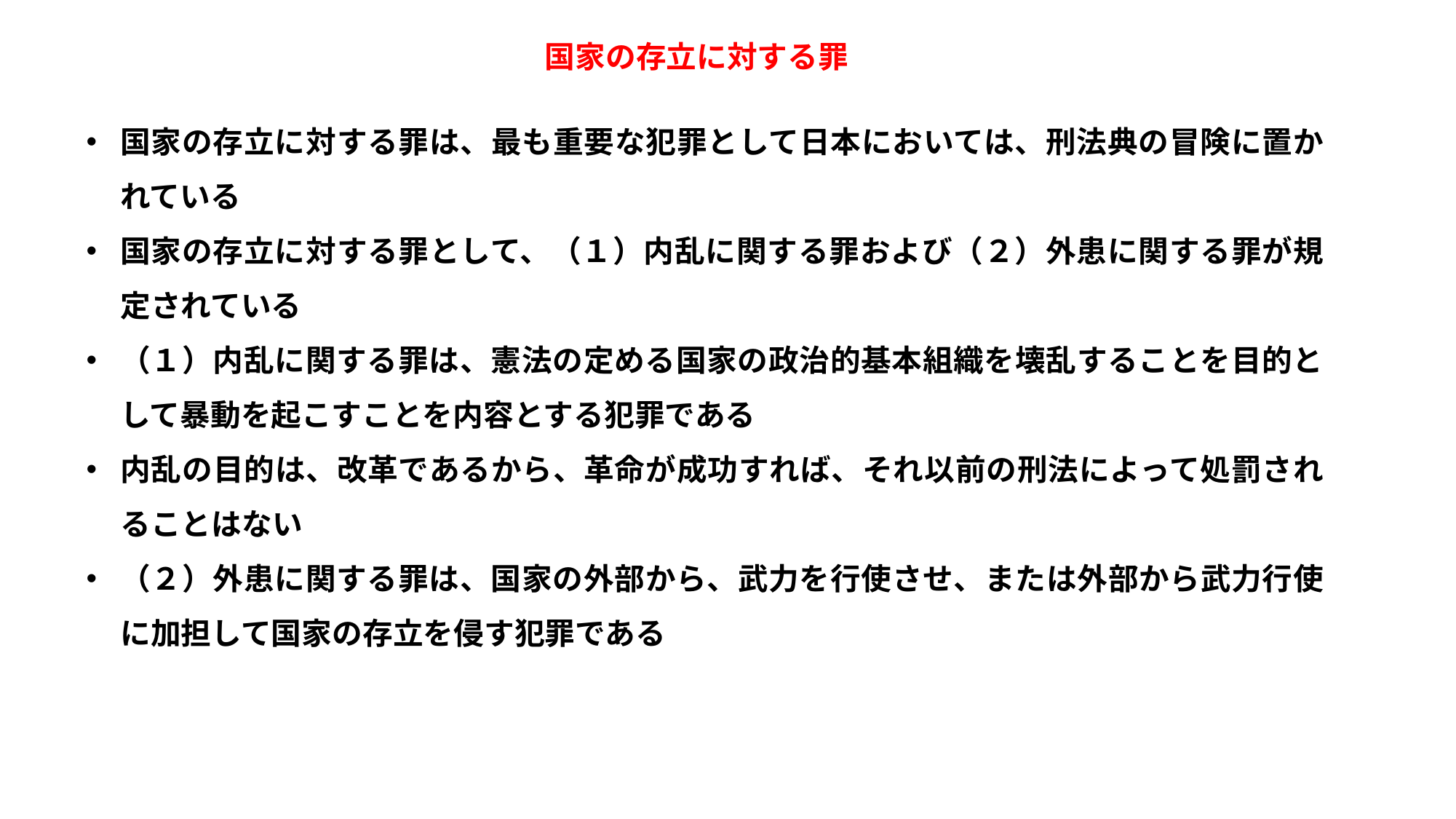

国家の存立に対する罪
国家の存立に対する罪は、最も重要な犯罪として日本においては、刑法典の冒険に置かれている
国家の存立に対する罪として、（１）内乱に関する罪および（２）外患に関する罪が規定されている
（１）内乱に関する罪は、憲法の定める国家の政治的基本組織を壊乱することを目的として暴動を起こすことを内容とする犯罪である
内乱の目的は、改革であるから、革命が成功すれば、それ以前の刑法によって処罰されることはない
（２）外患に関する罪は、国家の外部から、武力を行使させ、または外部から武力行使に加担して国家の存立を侵す犯罪である